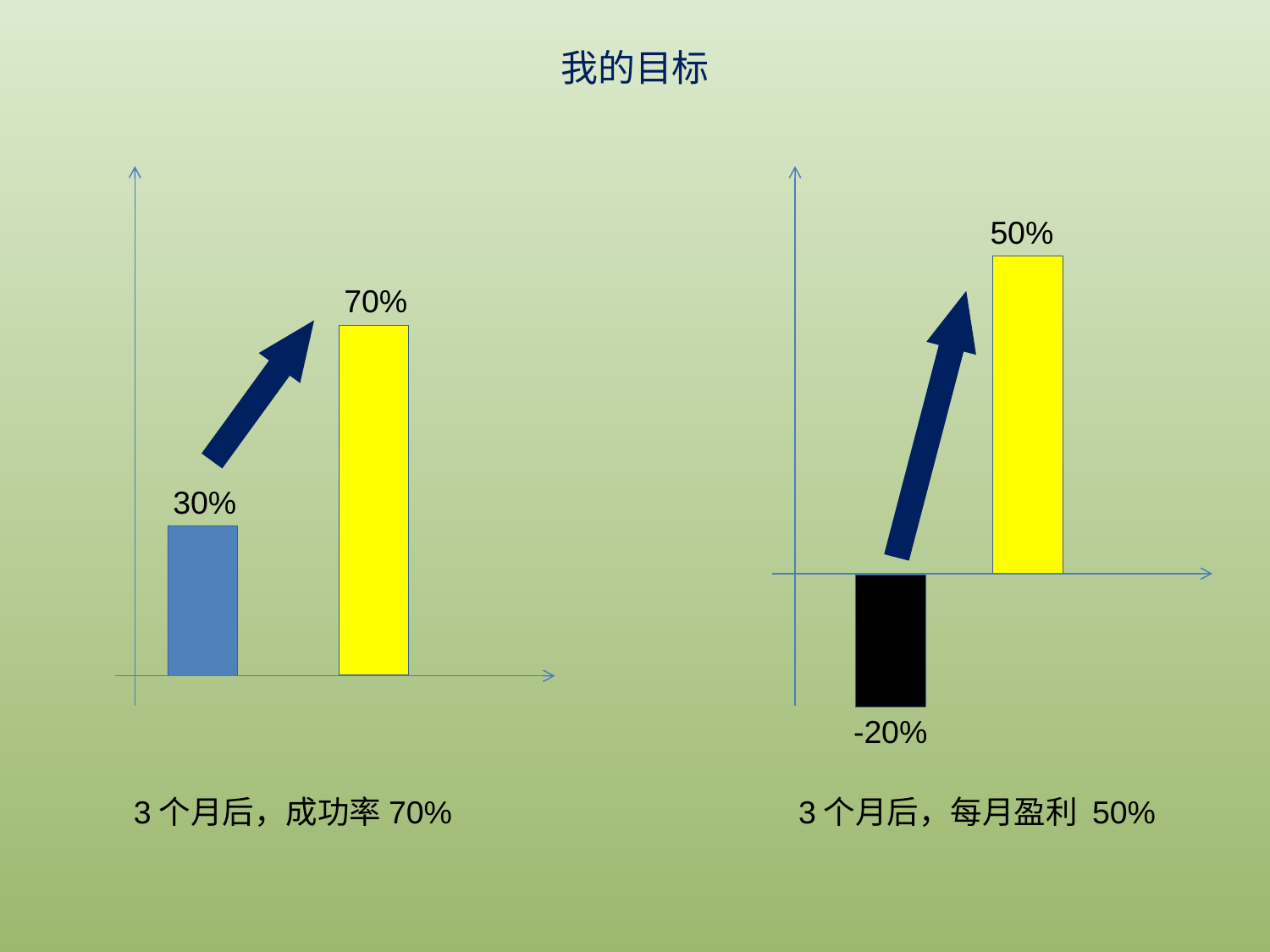

我的目标
50%

70%

30%

-20%
3个月后，成功率70%
3个月后，每月盈利 50%